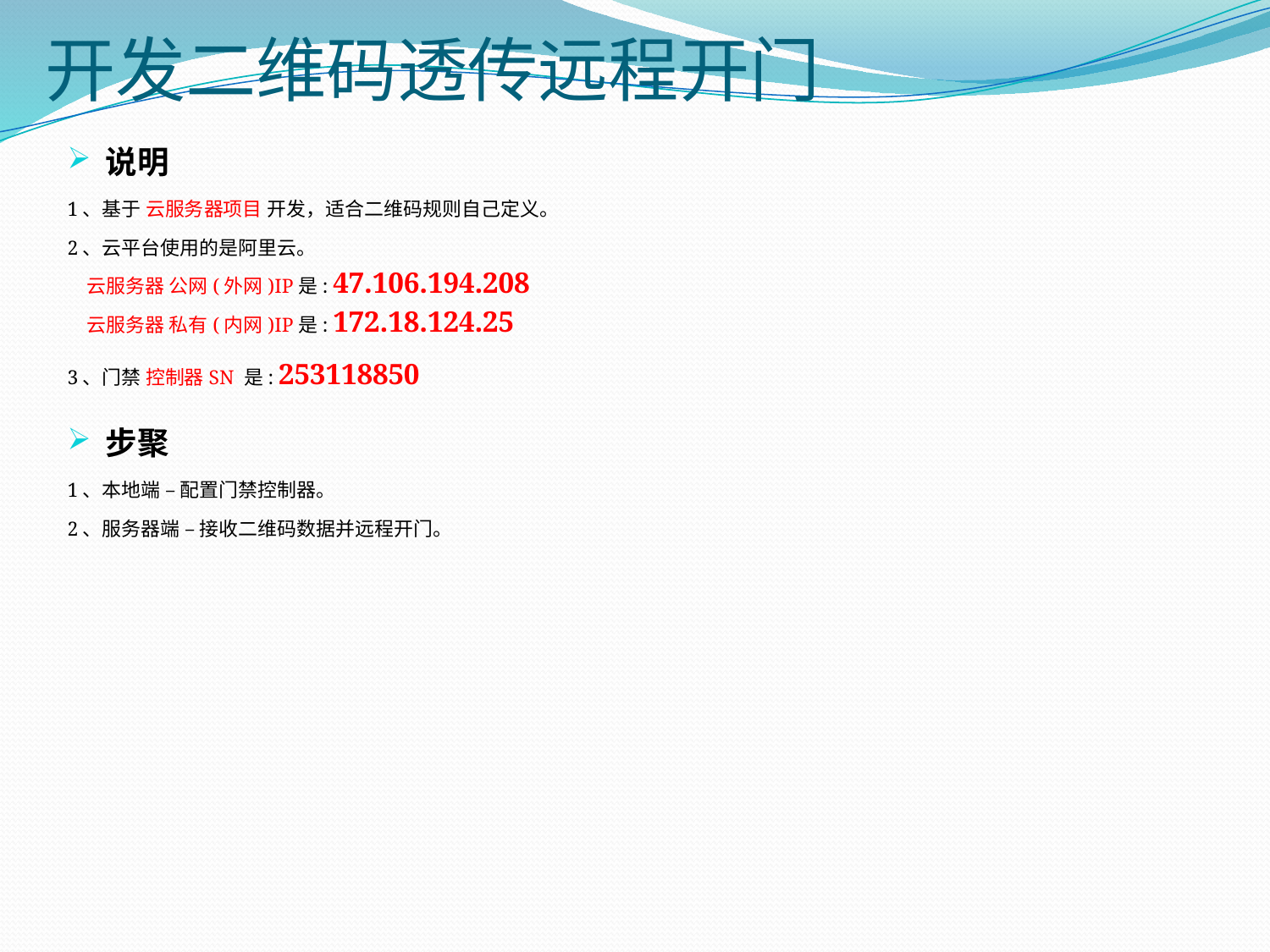

# 开发二维码透传远程开门
说明

1、基于 云服务器项目 开发，适合二维码规则自己定义。

2、云平台使用的是阿里云。
  云服务器 公网(外网)IP是: 47.106.194.208
  云服务器 私有(内网)IP是: 172.18.124.25

3、门禁 控制器SN 是: 253118850

步聚

1、本地端 – 配置门禁控制器。

2、服务器端 – 接收二维码数据并远程开门。